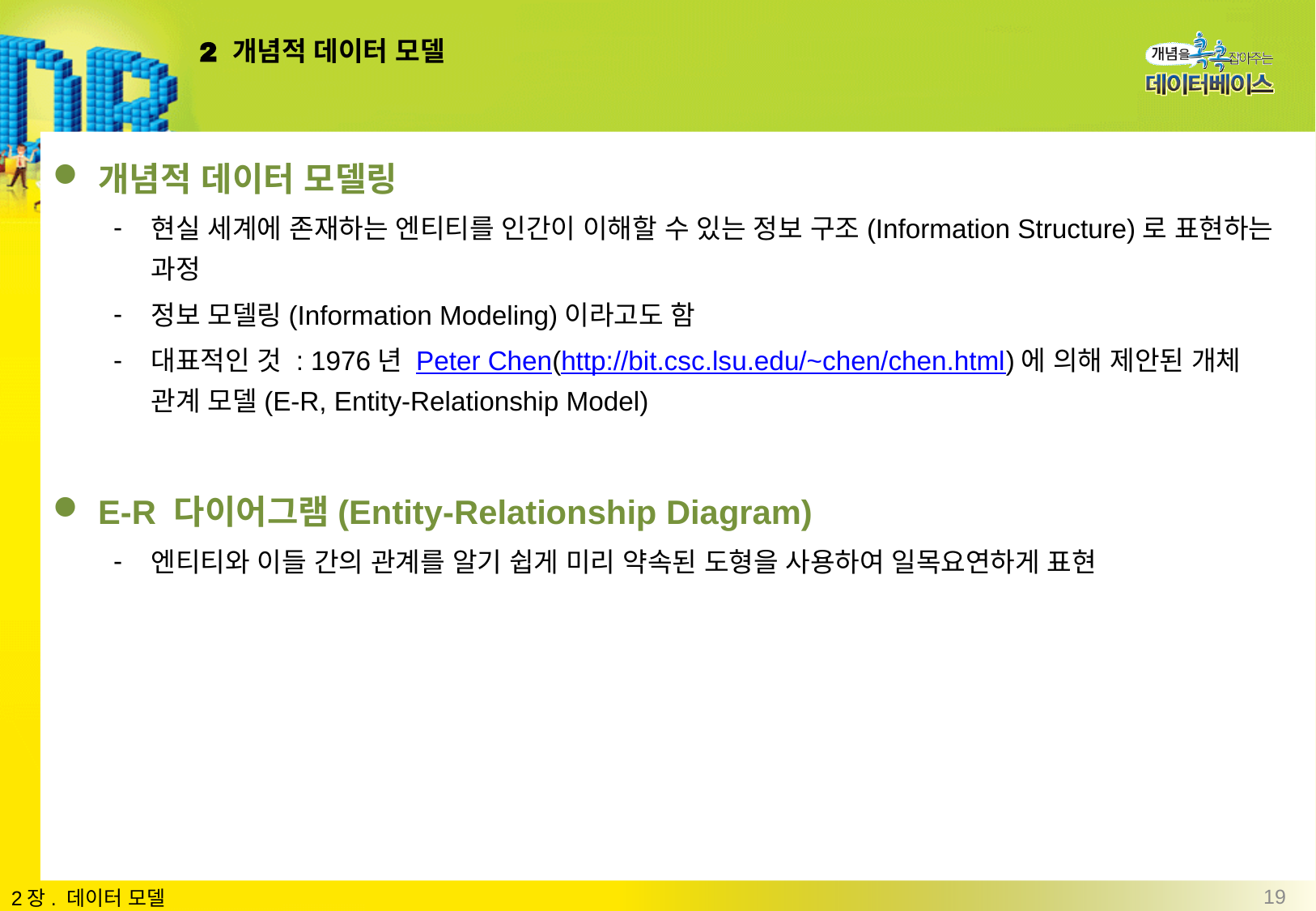

# 2 개념적 데이터 모델

개념적 데이터 모델링
현실 세계에 존재하는 엔티티를 인간이 이해할 수 있는 정보 구조(Information Structure)로 표현하는 과정
정보 모델링(Information Modeling)이라고도 함
대표적인 것 : 1976년 Peter Chen(http://bit.csc.lsu.edu/~chen/chen.html)에 의해 제안된 개체 관계 모델(E-R, Entity-Relationship Model)

E-R 다이어그램(Entity-Relationship Diagram)
엔티티와 이들 간의 관계를 알기 쉽게 미리 약속된 도형을 사용하여 일목요연하게 표현

19